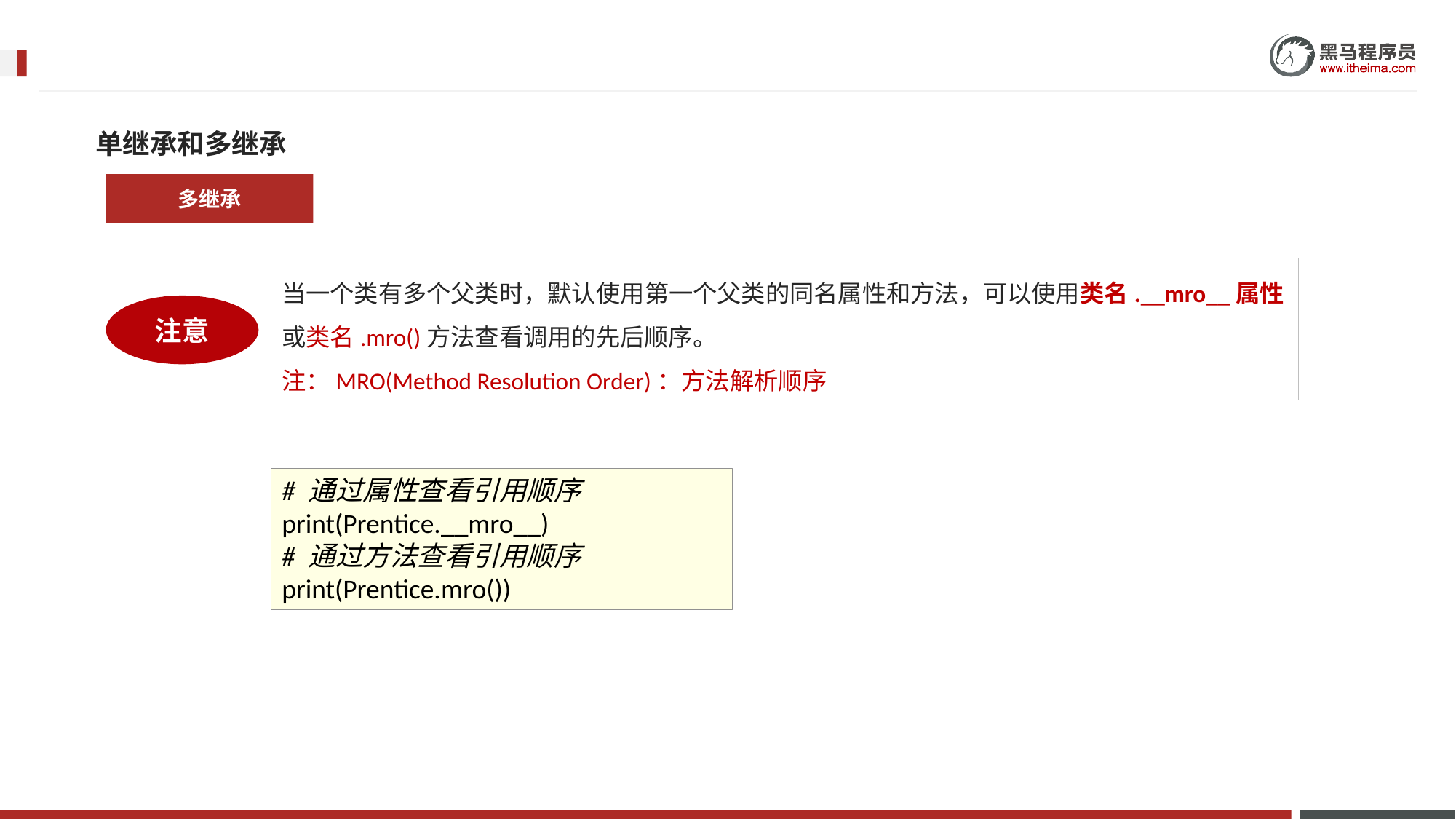

单继承和多继承
多继承
当一个类有多个父类时，默认使用第一个父类的同名属性和方法，可以使用类名.__mro__属性或类名.mro()方法查看调用的先后顺序。
注：MRO(Method Resolution Order)：方法解析顺序
注意
# 通过属性查看引用顺序 print(Prentice.__mro__) # 通过方法查看引用顺序 print(Prentice.mro())